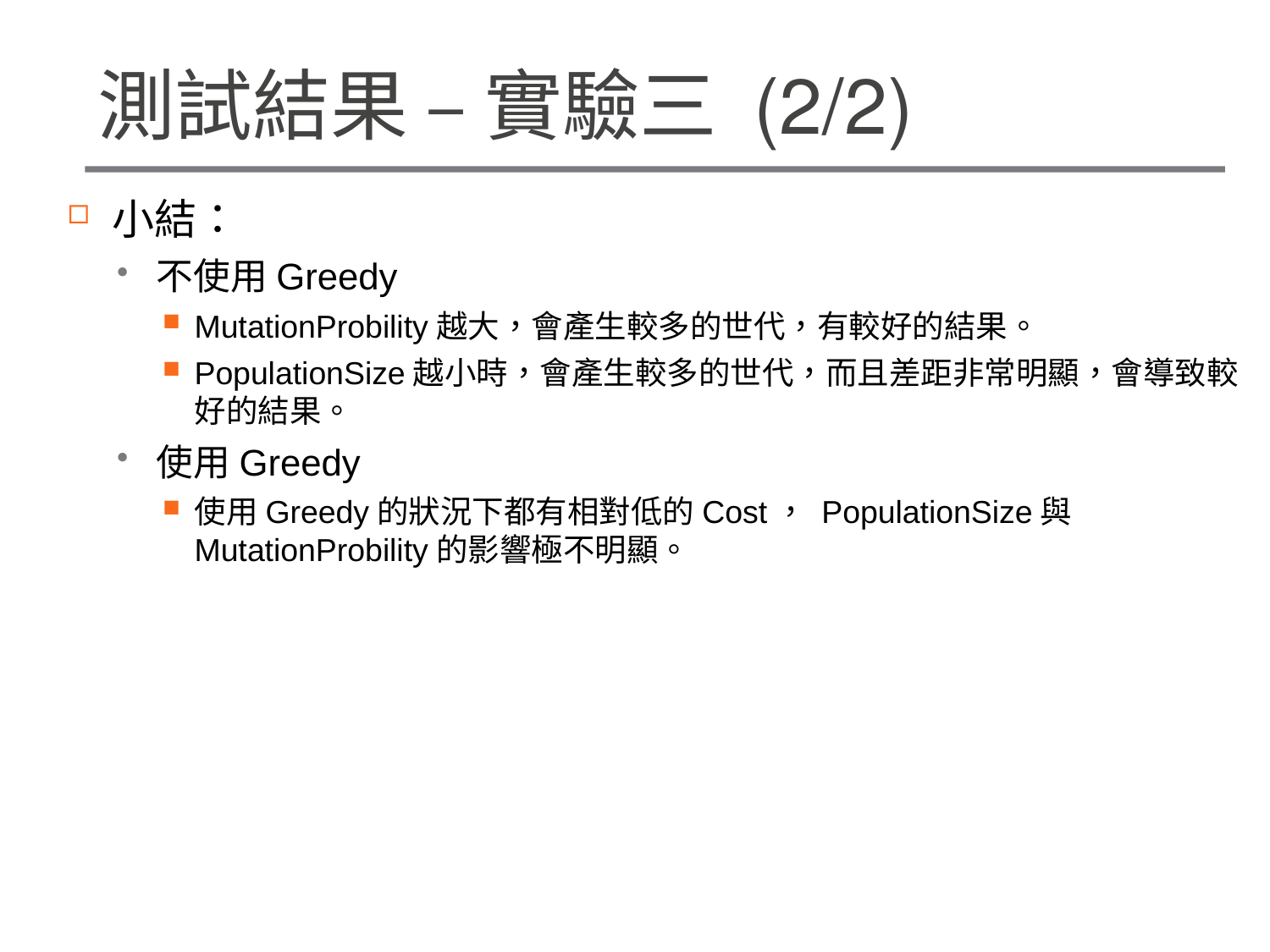

# 測試結果 – 實驗三 (2/2)
小結：
不使用Greedy
MutationProbility越大，會產生較多的世代，有較好的結果。
PopulationSize越小時，會產生較多的世代，而且差距非常明顯，會導致較好的結果。
使用Greedy
使用Greedy的狀況下都有相對低的Cost， PopulationSize與MutationProbility的影響極不明顯。